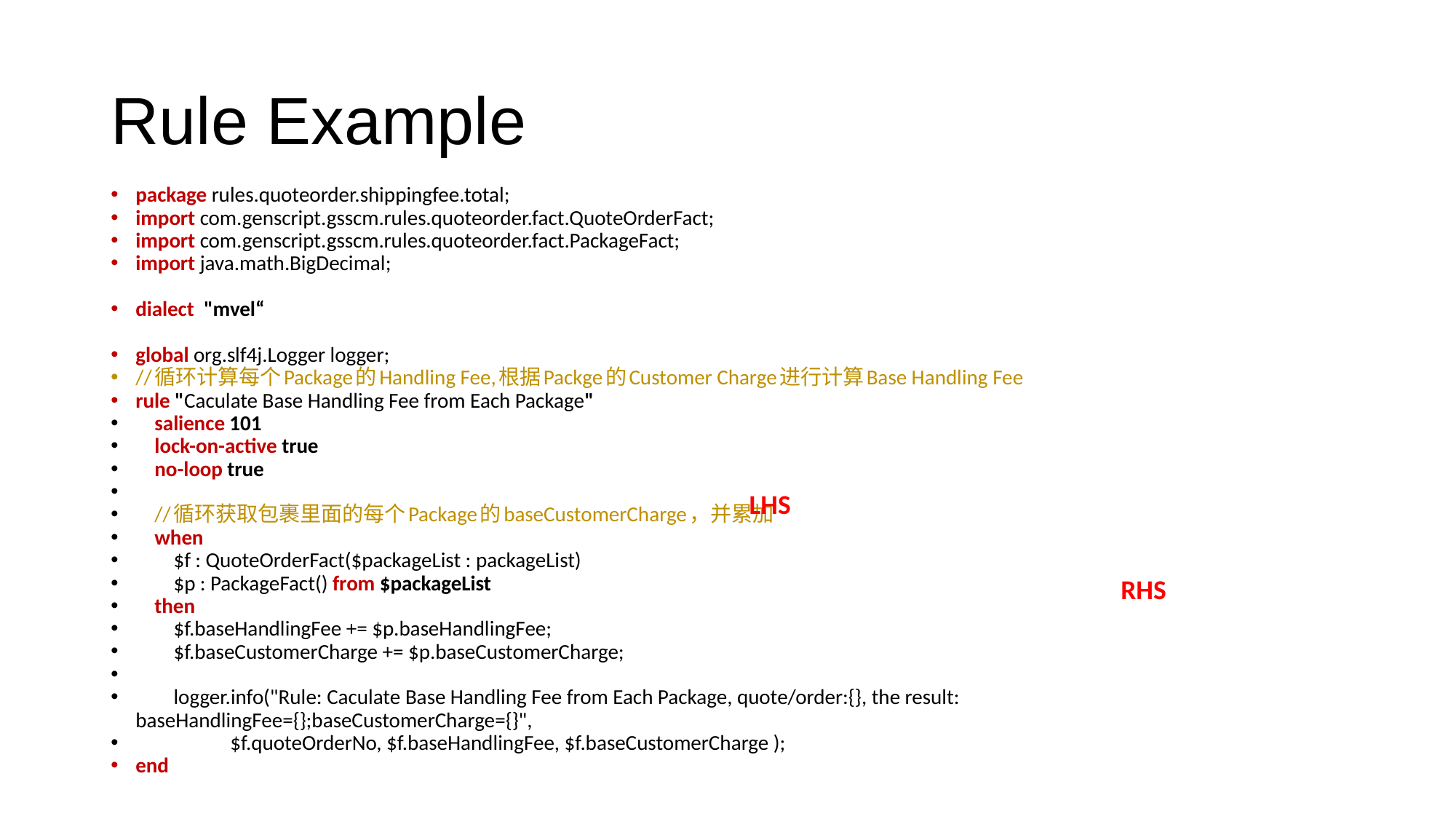

# Rule Example
package rules.quoteorder.shippingfee.total;
import com.genscript.gsscm.rules.quoteorder.fact.QuoteOrderFact;
import com.genscript.gsscm.rules.quoteorder.fact.PackageFact;
import java.math.BigDecimal;

dialect  "mvel“

global org.slf4j.Logger logger;
//循环计算每个Package的Handling Fee,根据Packge的Customer Charge进行计算Base Handling Fee
rule "Caculate Base Handling Fee from Each Package"
    salience 101
    lock-on-active true
    no-loop true

    //循环获取包裹里面的每个Package的baseCustomerCharge，并累加
    when
        $f : QuoteOrderFact($packageList : packageList)
        $p : PackageFact() from $packageList
    then
        $f.baseHandlingFee += $p.baseHandlingFee;
        $f.baseCustomerCharge += $p.baseCustomerCharge;

        logger.info("Rule: Caculate Base Handling Fee from Each Package, quote/order:{}, the result: baseHandlingFee={};baseCustomerCharge={}",
                    $f.quoteOrderNo, $f.baseHandlingFee, $f.baseCustomerCharge );
end
LHS
RHS